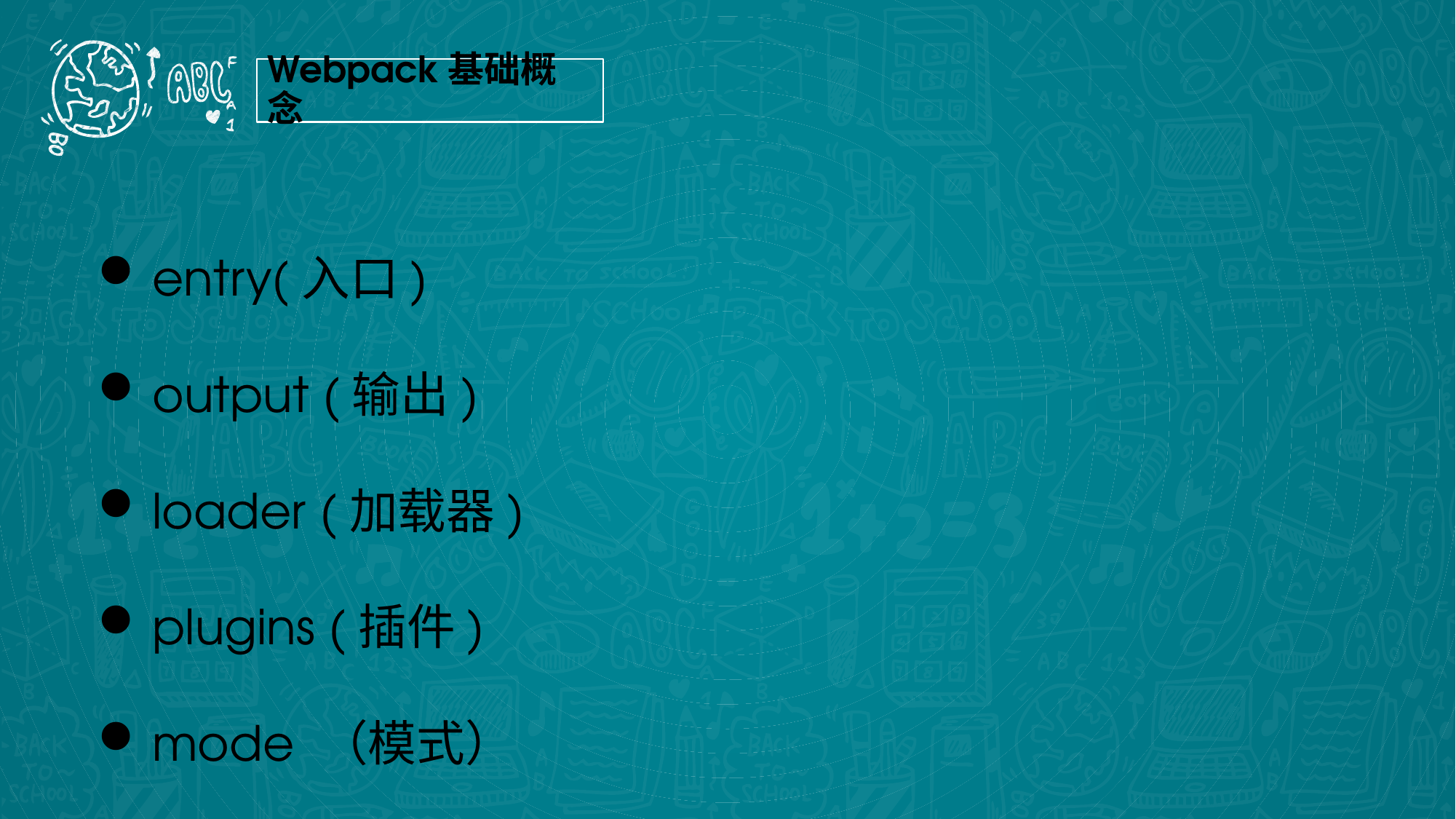

Webpack基础概念
entry(入口)
output (输出)
loader (加载器)
plugins (插件)
mode （模式）